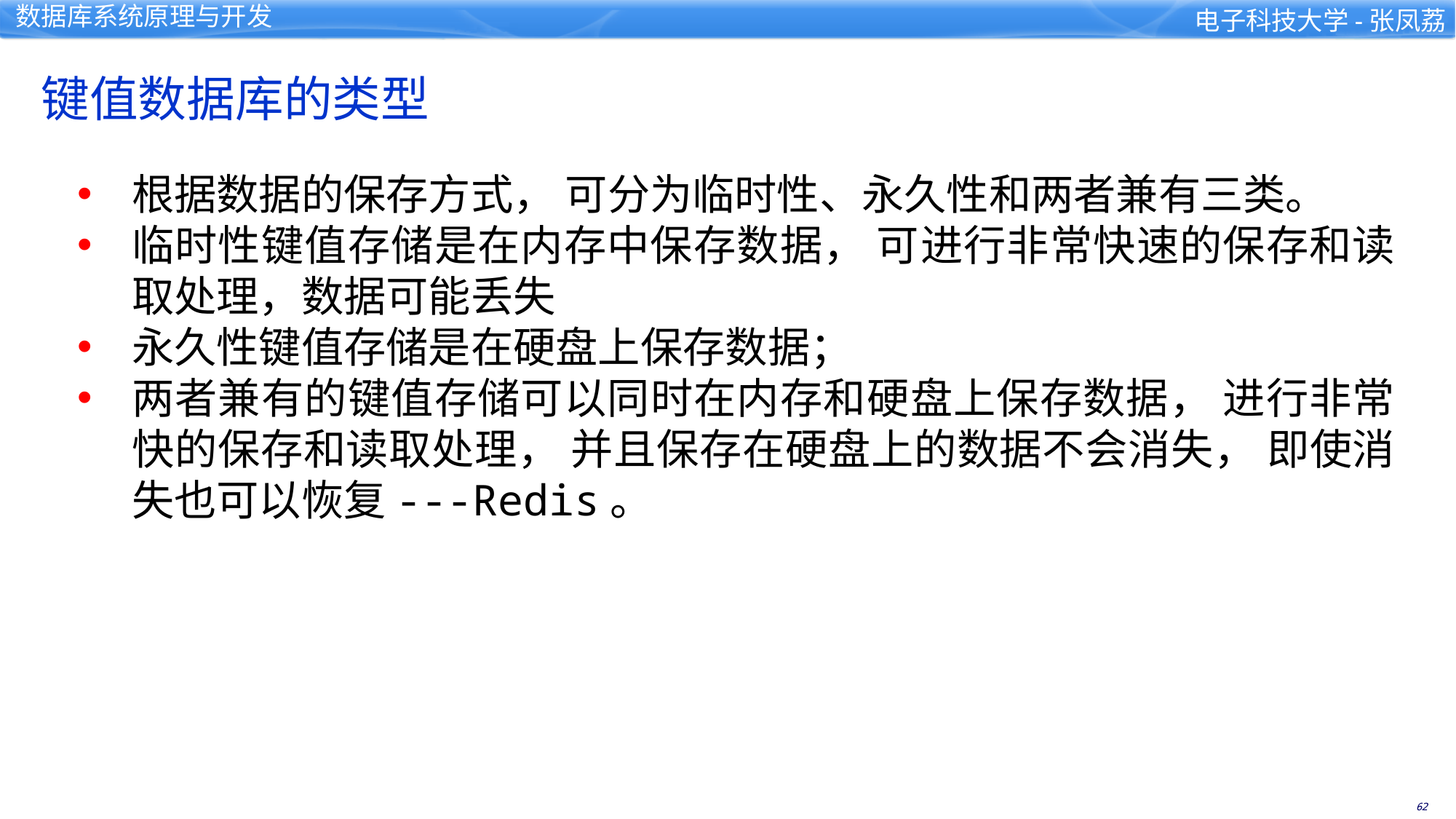

键值数据库的类型
根据数据的保存方式， 可分为临时性、永久性和两者兼有三类。
临时性键值存储是在内存中保存数据， 可进行非常快速的保存和读取处理，数据可能丢失
永久性键值存储是在硬盘上保存数据；
两者兼有的键值存储可以同时在内存和硬盘上保存数据， 进行非常快的保存和读取处理， 并且保存在硬盘上的数据不会消失， 即使消失也可以恢复---Redis。